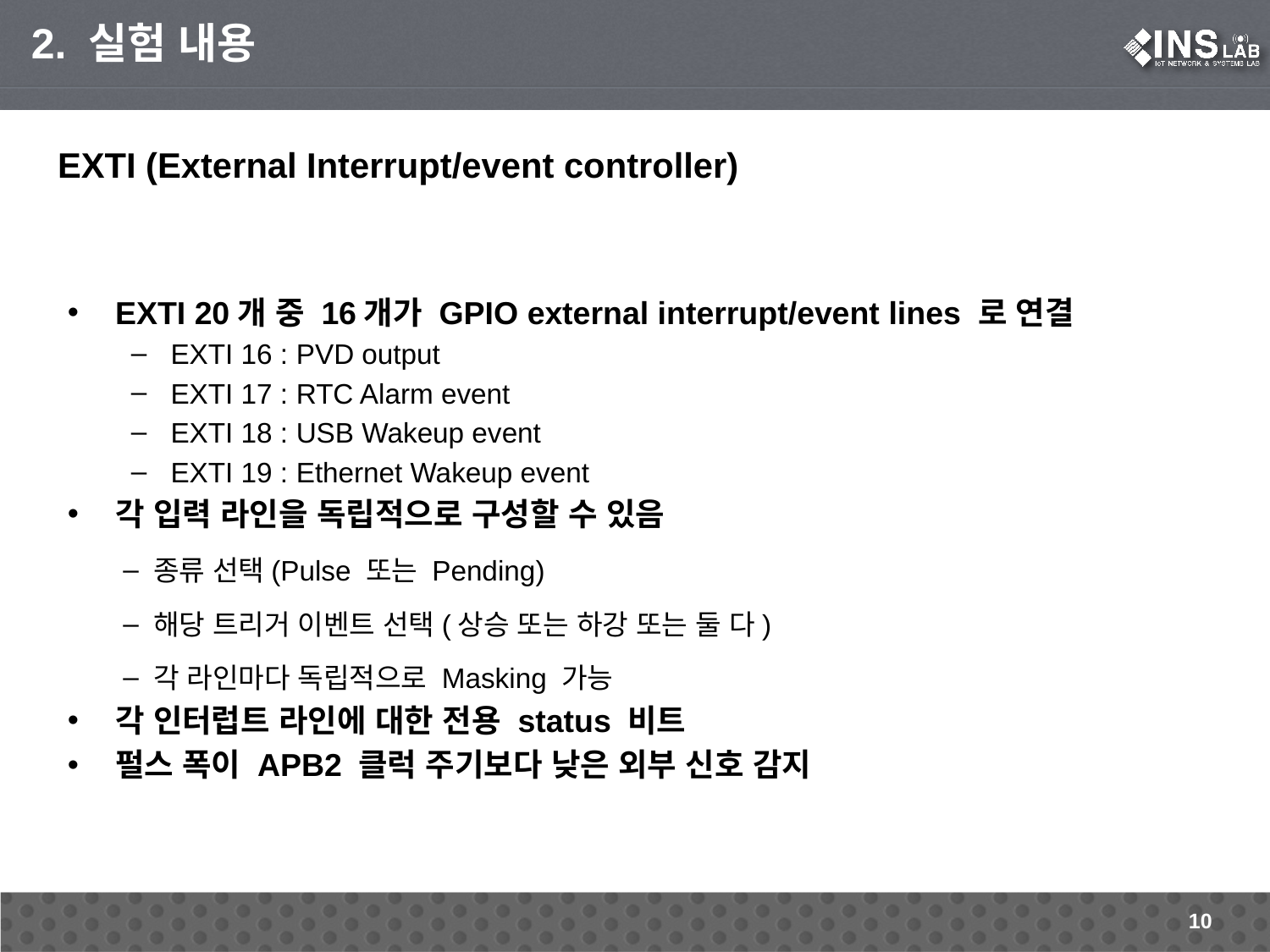

2. 실험 내용

EXTI (External Interrupt/event controller)

EXTI 20개 중 16개가 GPIO external interrupt/event lines 로 연결
EXTI 16 : PVD output
EXTI 17 : RTC Alarm event
EXTI 18 : USB Wakeup event
EXTI 19 : Ethernet Wakeup event
각 입력 라인을 독립적으로 구성할 수 있음
 종류 선택(Pulse 또는 Pending)
 해당 트리거 이벤트 선택(상승 또는 하강 또는 둘 다)
 각 라인마다 독립적으로 Masking 가능
각 인터럽트 라인에 대한 전용 status 비트
펄스 폭이 APB2 클럭 주기보다 낮은 외부 신호 감지

10